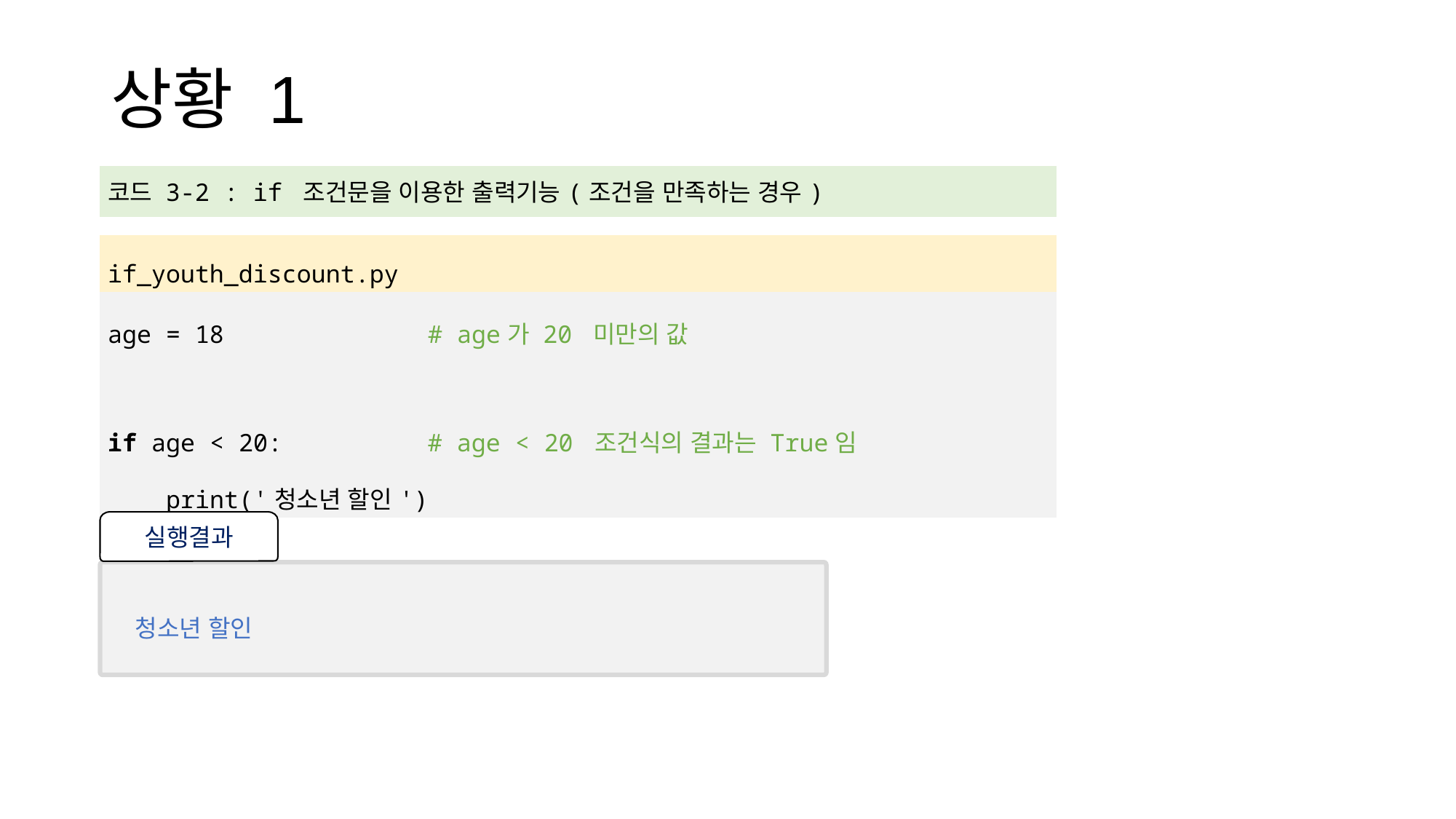

# 상황 1
| 코드 3-2 : if 조건문을 이용한 출력기능(조건을 만족하는 경우) |
| --- |
|  |
| if\_youth\_discount.py |
| age = 18 # age가 20 미만의 값 if age < 20: # age < 20 조건식의 결과는 True임 print('청소년 할인') |
실행결과

청소년 할인